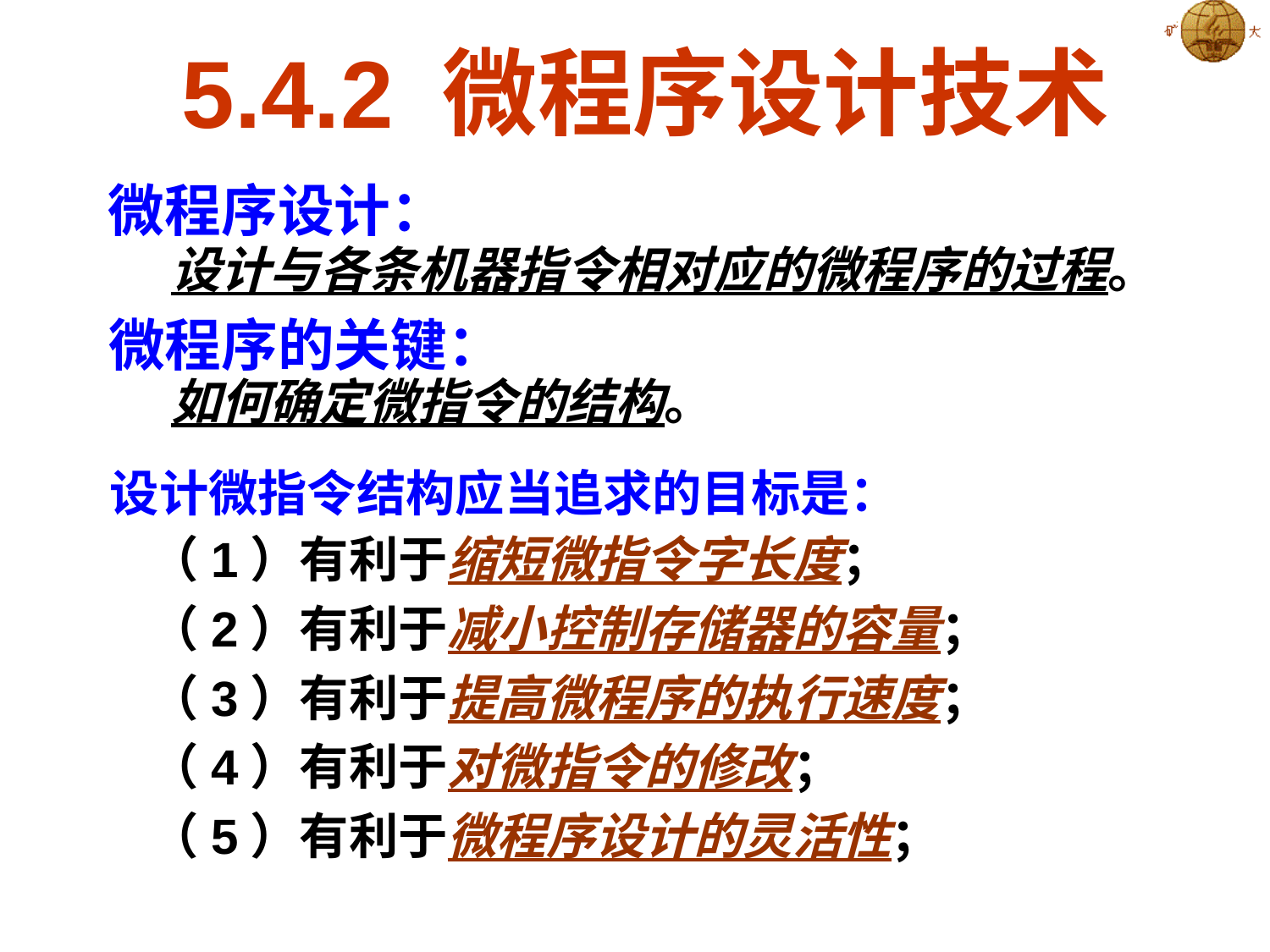

5.4.2 微程序设计技术
微程序设计：
设计与各条机器指令相对应的微程序的过程。
微程序的关键：
如何确定微指令的结构。
设计微指令结构应当追求的目标是：
（1）有利于缩短微指令字长度；
（2）有利于减小控制存储器的容量；
（3）有利于提高微程序的执行速度；
（4）有利于对微指令的修改；
（5）有利于微程序设计的灵活性；